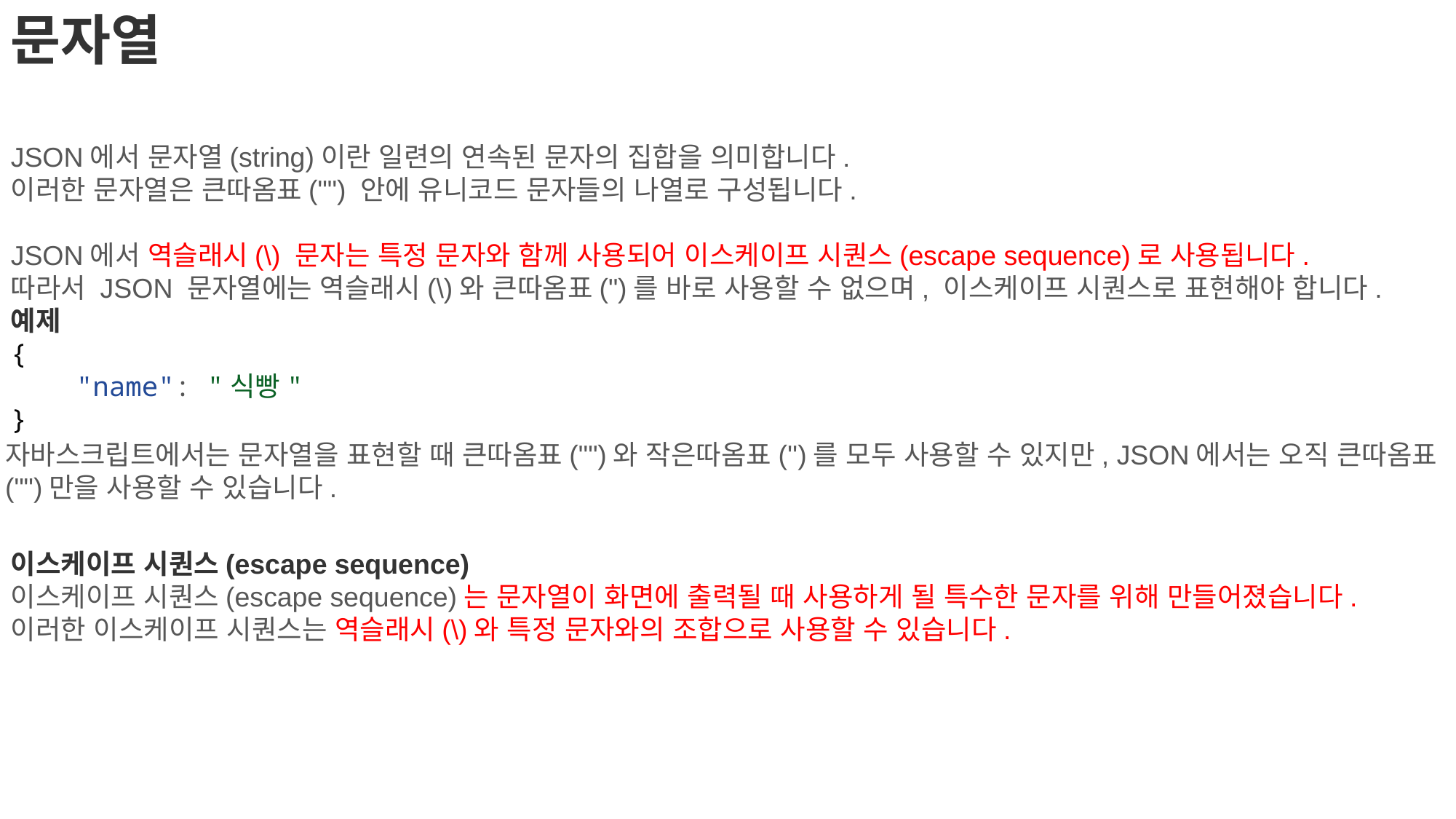

문자열
JSON에서 문자열(string)이란 일련의 연속된 문자의 집합을 의미합니다.
이러한 문자열은 큰따옴표("") 안에 유니코드 문자들의 나열로 구성됩니다.

JSON에서 역슬래시(\) 문자는 특정 문자와 함께 사용되어 이스케이프 시퀀스(escape sequence)로 사용됩니다.
따라서 JSON 문자열에는 역슬래시(\)와 큰따옴표(")를 바로 사용할 수 없으며, 이스케이프 시퀀스로 표현해야 합니다.
예제
{
    "name": "식빵"
}
자바스크립트에서는 문자열을 표현할 때 큰따옴표("")와 작은따옴표('')를 모두 사용할 수 있지만, JSON에서는 오직 큰따옴표("")만을 사용할 수 있습니다.
이스케이프 시퀀스(escape sequence)
이스케이프 시퀀스(escape sequence)는 문자열이 화면에 출력될 때 사용하게 될 특수한 문자를 위해 만들어졌습니다.
이러한 이스케이프 시퀀스는 역슬래시(\)와 특정 문자와의 조합으로 사용할 수 있습니다.